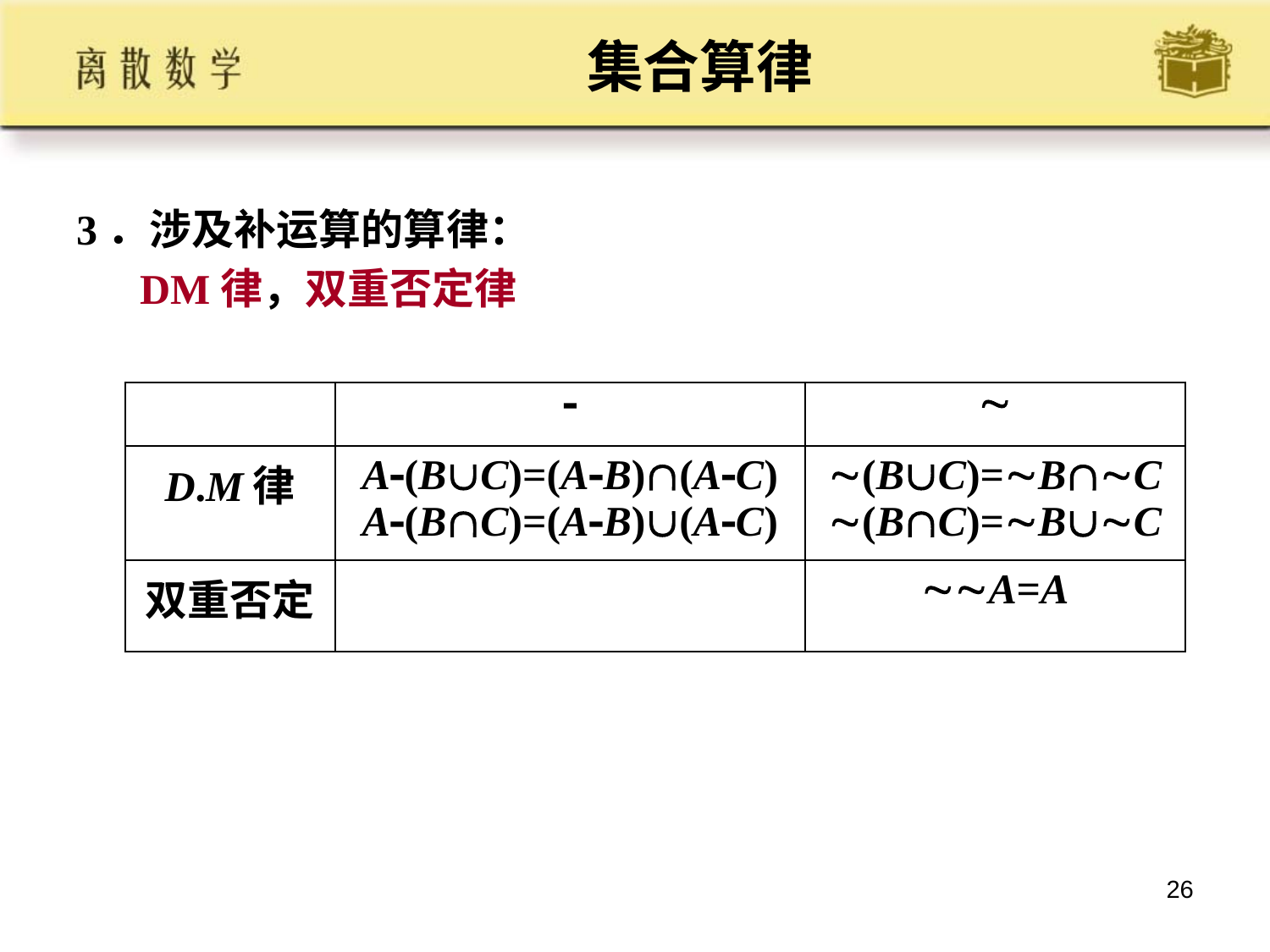

# 集合算律
3．涉及补运算的算律：
      DM律，双重否定律
|  | − | ∼ |
| --- | --- | --- |
| D.M律 | A−(B∪C)=(A−B)∩(A−C) A−(B∩C)=(A−B)∪(A−C) | ∼(B∪C)=∼B∩∼C ∼(B∩C)=∼B∪∼C |
| 双重否定 |  | ∼∼A=A |
26